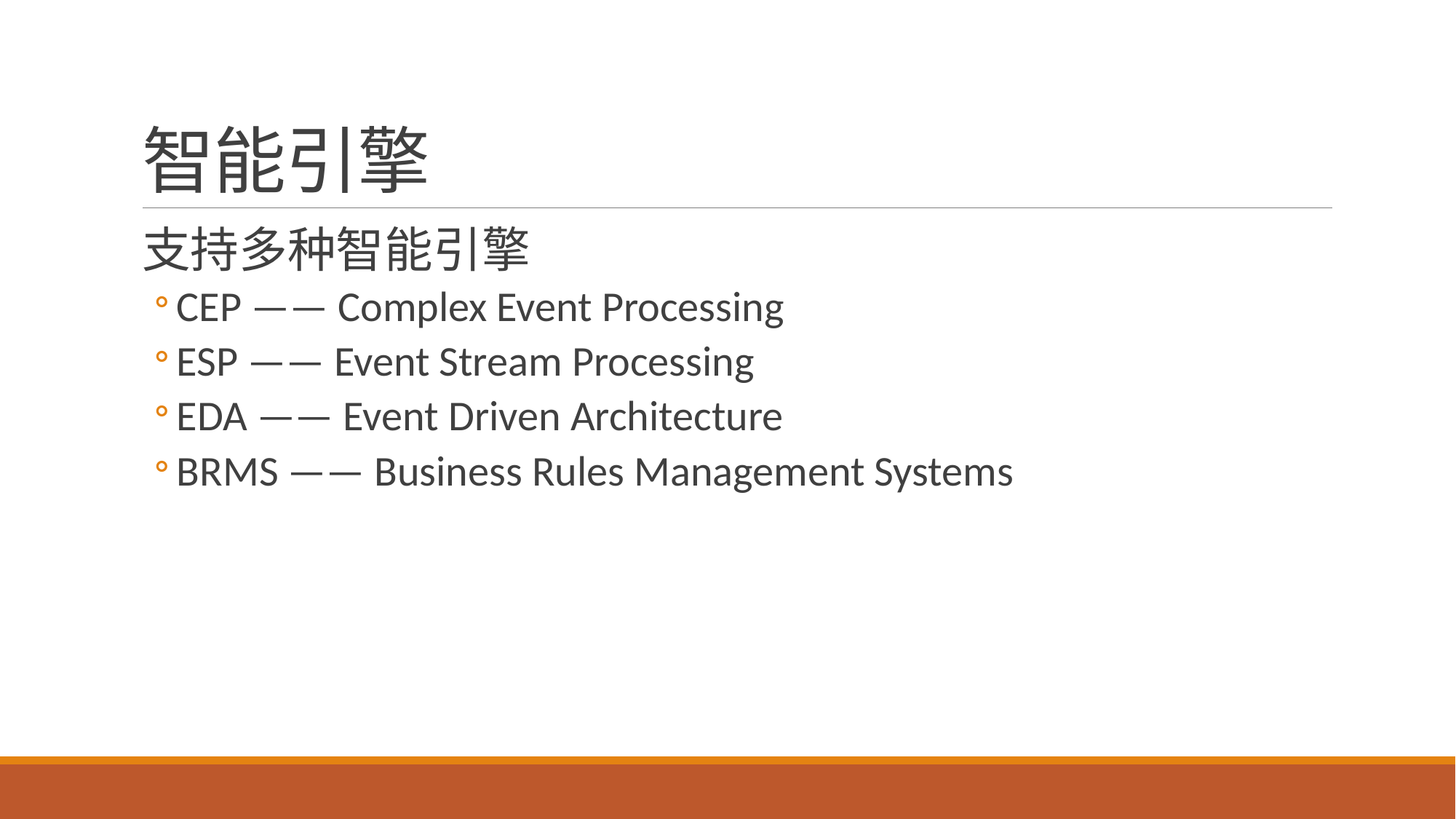

# 智能引擎
支持多种智能引擎
CEP —— Complex Event Processing
ESP —— Event Stream Processing
EDA —— Event Driven Architecture
BRMS —— Business Rules Management Systems